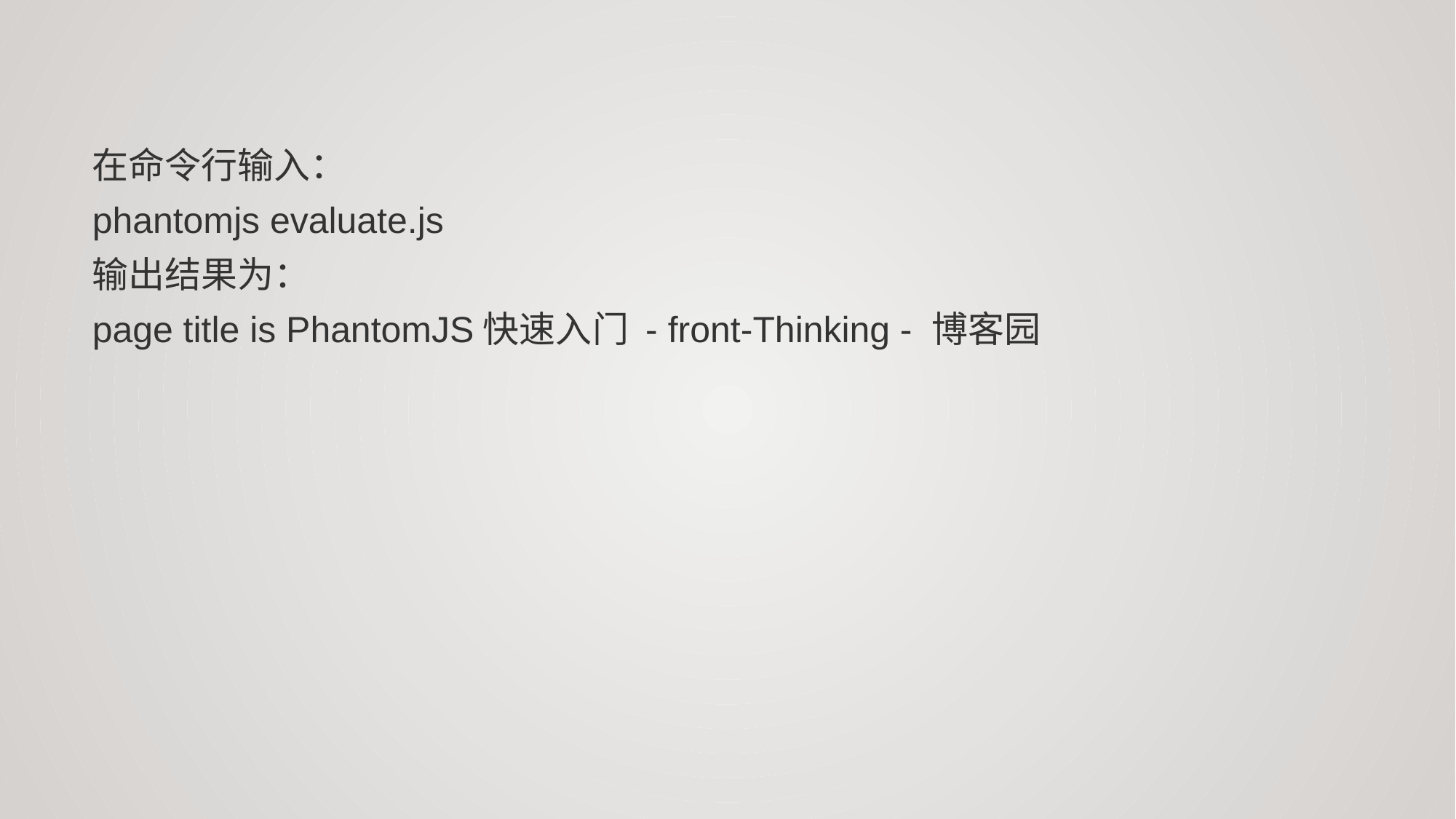

在命令行输入：
phantomjs evaluate.js
输出结果为：
page title is PhantomJS快速入门 - front-Thinking - 博客园